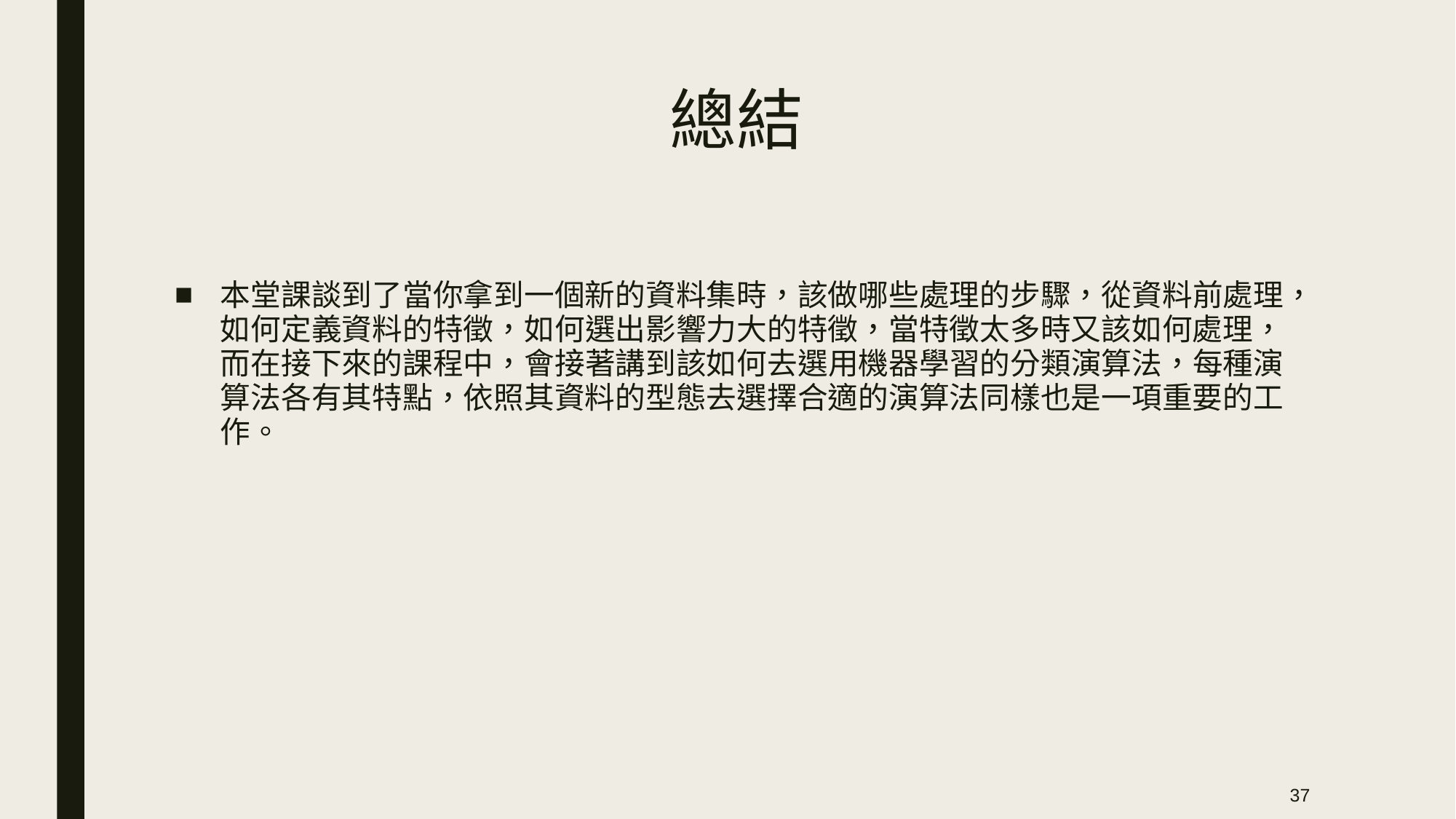

# 總結
本堂課談到了當你拿到一個新的資料集時，該做哪些處理的步驟，從資料前處理，如何定義資料的特徵，如何選出影響力大的特徵，當特徵太多時又該如何處理，而在接下來的課程中，會接著講到該如何去選用機器學習的分類演算法，每種演算法各有其特點，依照其資料的型態去選擇合適的演算法同樣也是一項重要的工作。
37